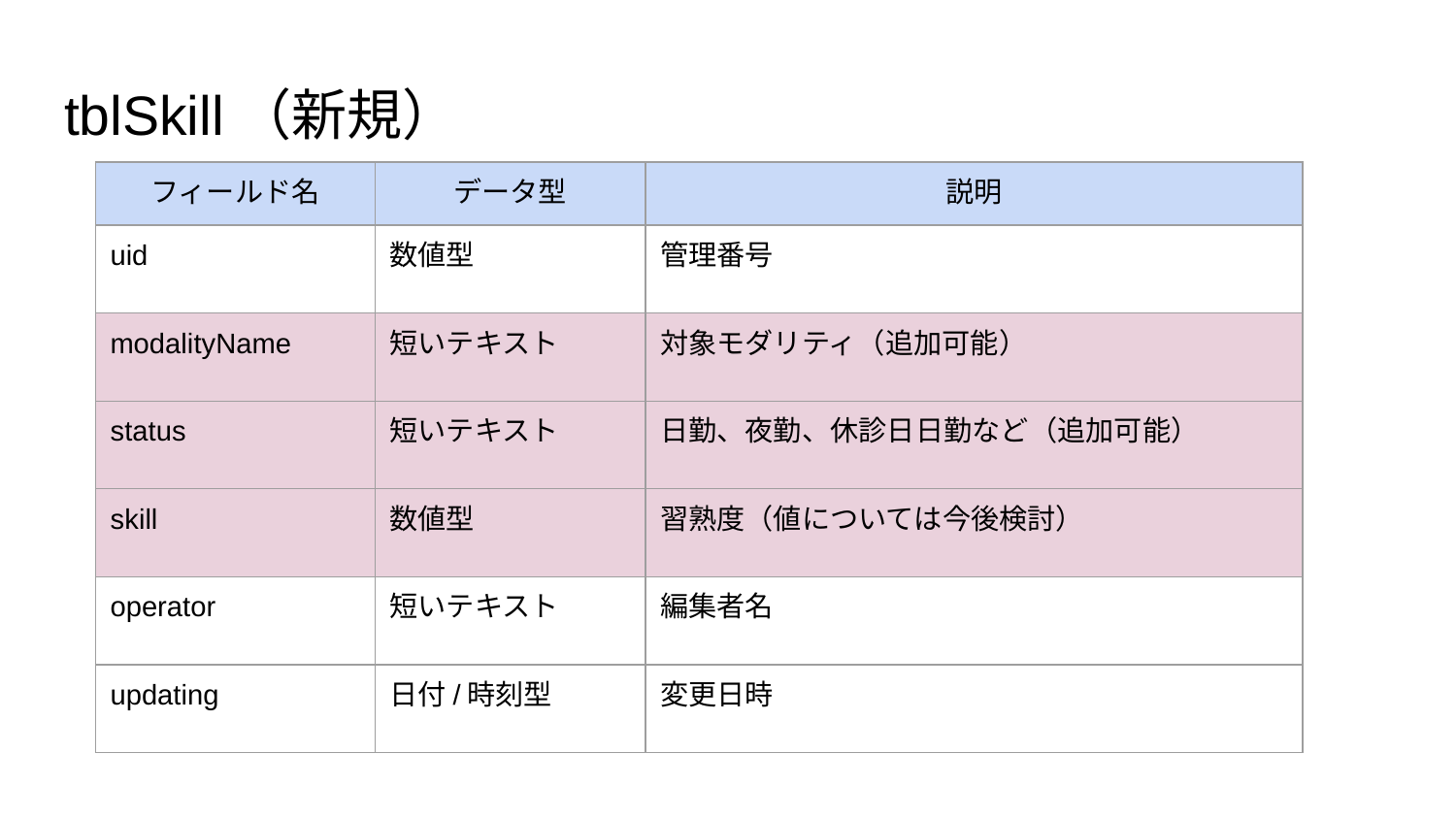

# tblSkill（新規）
| フィールド名 | データ型 | 説明 |
| --- | --- | --- |
| uid | 数値型 | 管理番号 |
| modalityName | 短いテキスト | 対象モダリティ（追加可能） |
| status | 短いテキスト | 日勤、夜勤、休診日日勤など（追加可能） |
| skill | 数値型 | 習熟度（値については今後検討） |
| operator | 短いテキスト | 編集者名 |
| updating | 日付/時刻型 | 変更日時 |